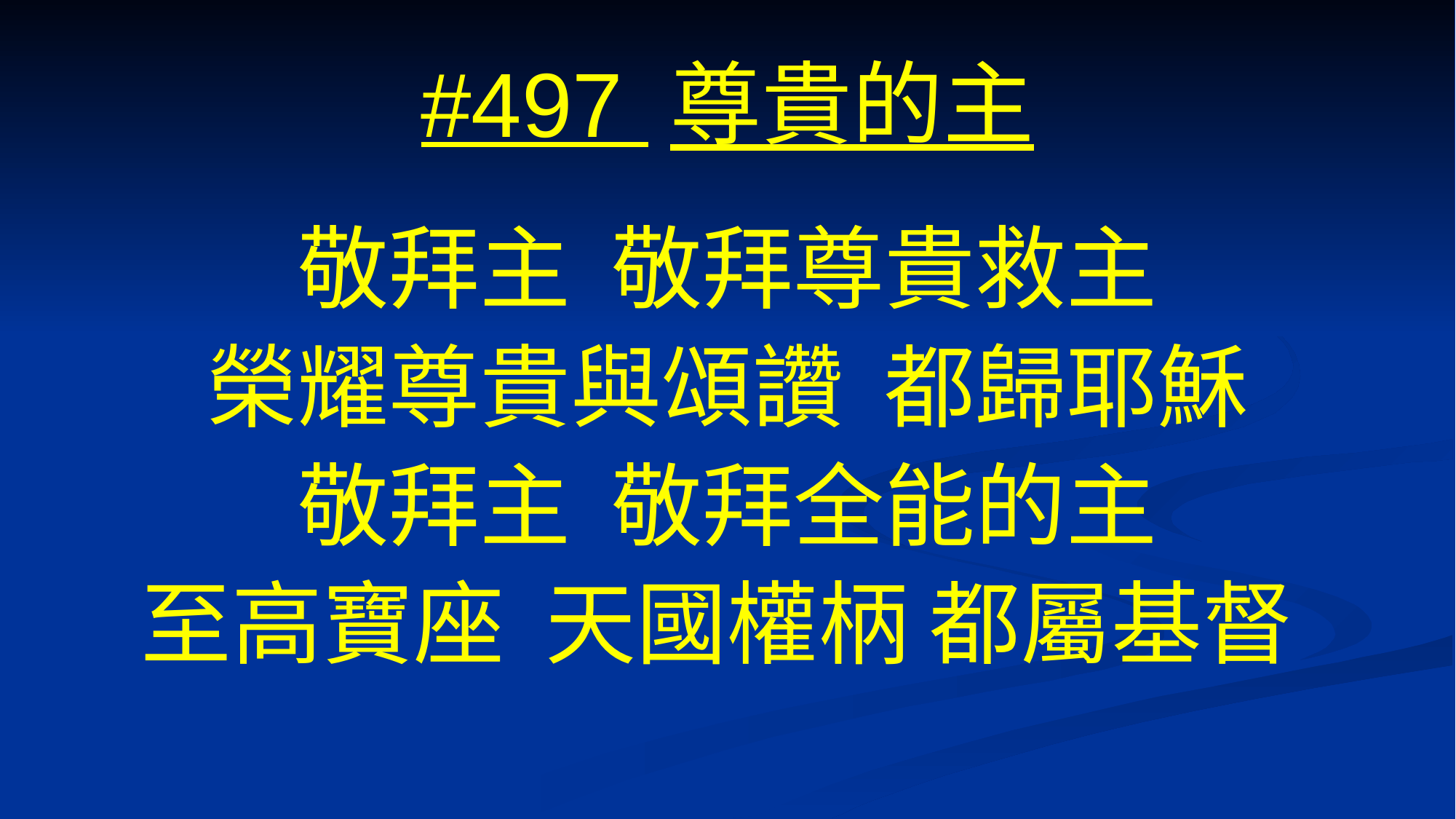

# #497 尊貴的主
敬拜主  敬拜尊貴救主
榮耀尊貴與頌讚  都歸耶穌
敬拜主  敬拜全能的主
至高寶座  天國權柄 都屬基督